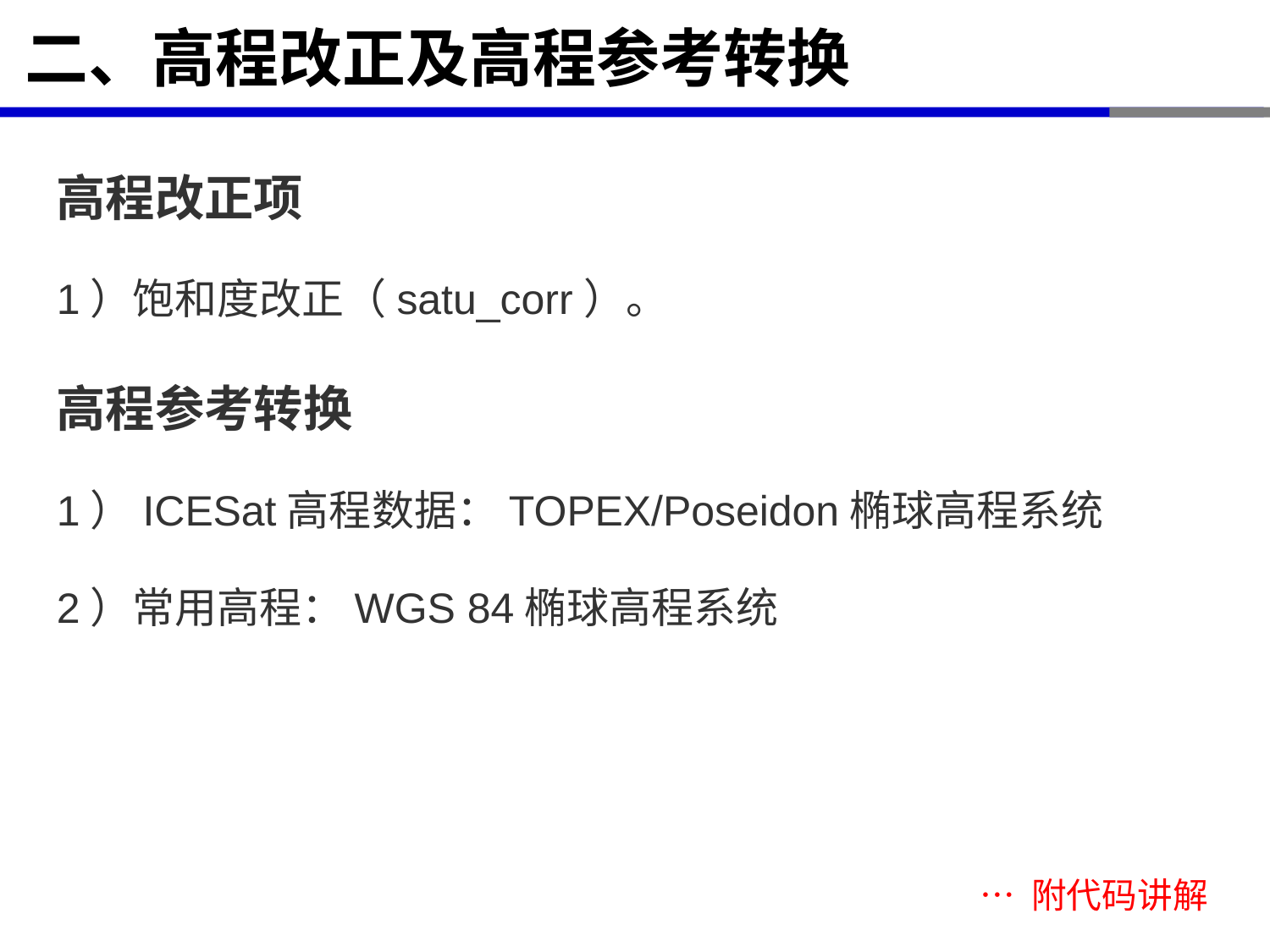

# 二、高程改正及高程参考转换
高程改正项
1）饱和度改正（satu_corr）。
高程参考转换
1）ICESat高程数据：TOPEX/Poseidon椭球高程系统
2）常用高程：WGS 84椭球高程系统
… 附代码讲解